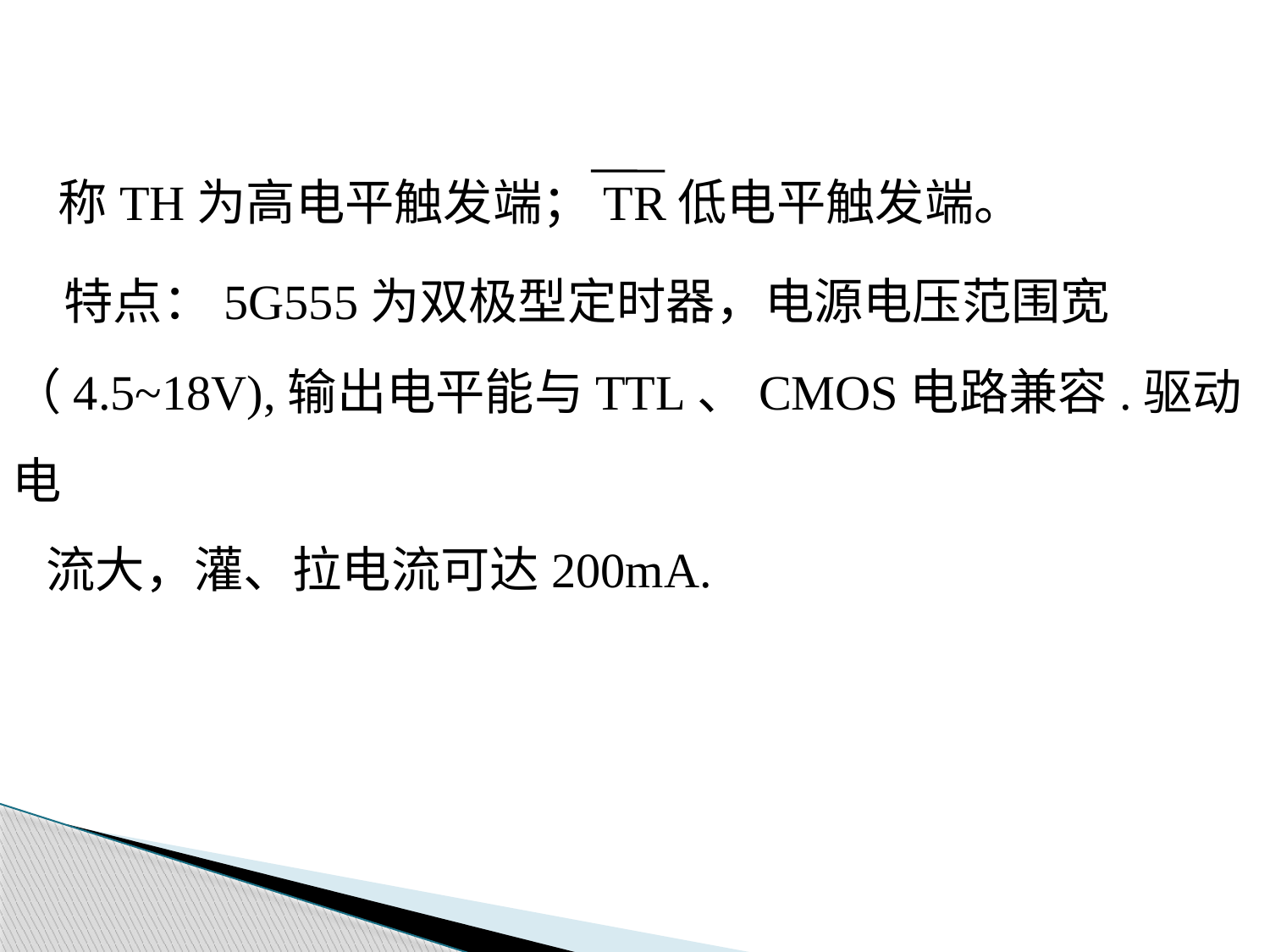

称TH为高电平触发端；TR低电平触发端。

   特点：5G555为双极型定时器，电源电压范围宽     （4.5~18V),输出电平能与TTL、CMOS电路兼容.驱动电
  流大，灌、拉电流可达200mA.